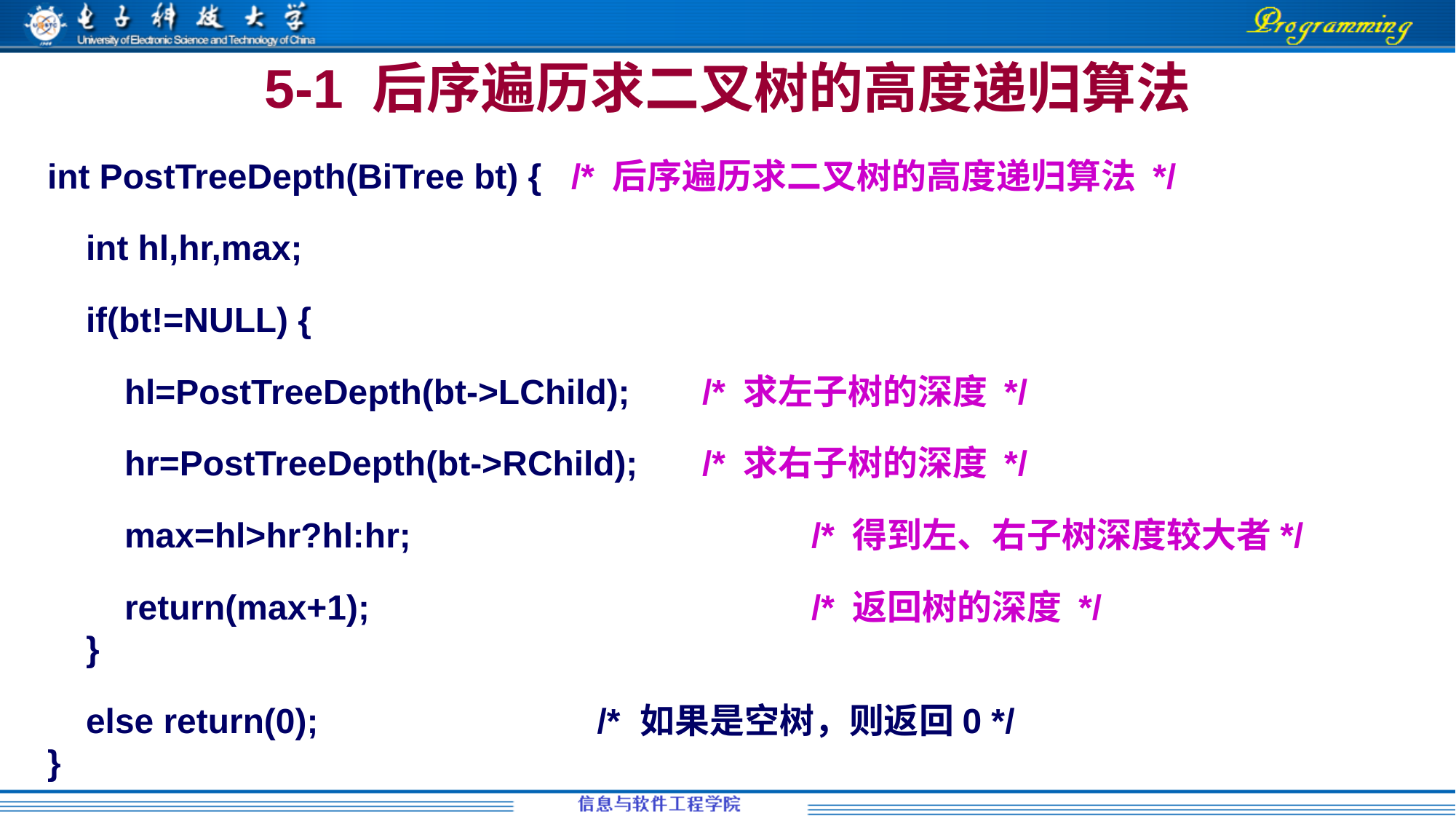

# 5-1 后序遍历求二叉树的高度递归算法
int PostTreeDepth(BiTree bt) {   /* 后序遍历求二叉树的高度递归算法 */
    int hl,hr,max;
    if(bt!=NULL) {
        hl=PostTreeDepth(bt->LChild); 	/* 求左子树的深度 */
        hr=PostTreeDepth(bt->RChild); 	/* 求右子树的深度 */
        max=hl>hr?hl:hr; 				/* 得到左、右子树深度较大者*/
        return(max+1); 				/* 返回树的深度 */
    }
    else return(0);                             /* 如果是空树，则返回0 */
}